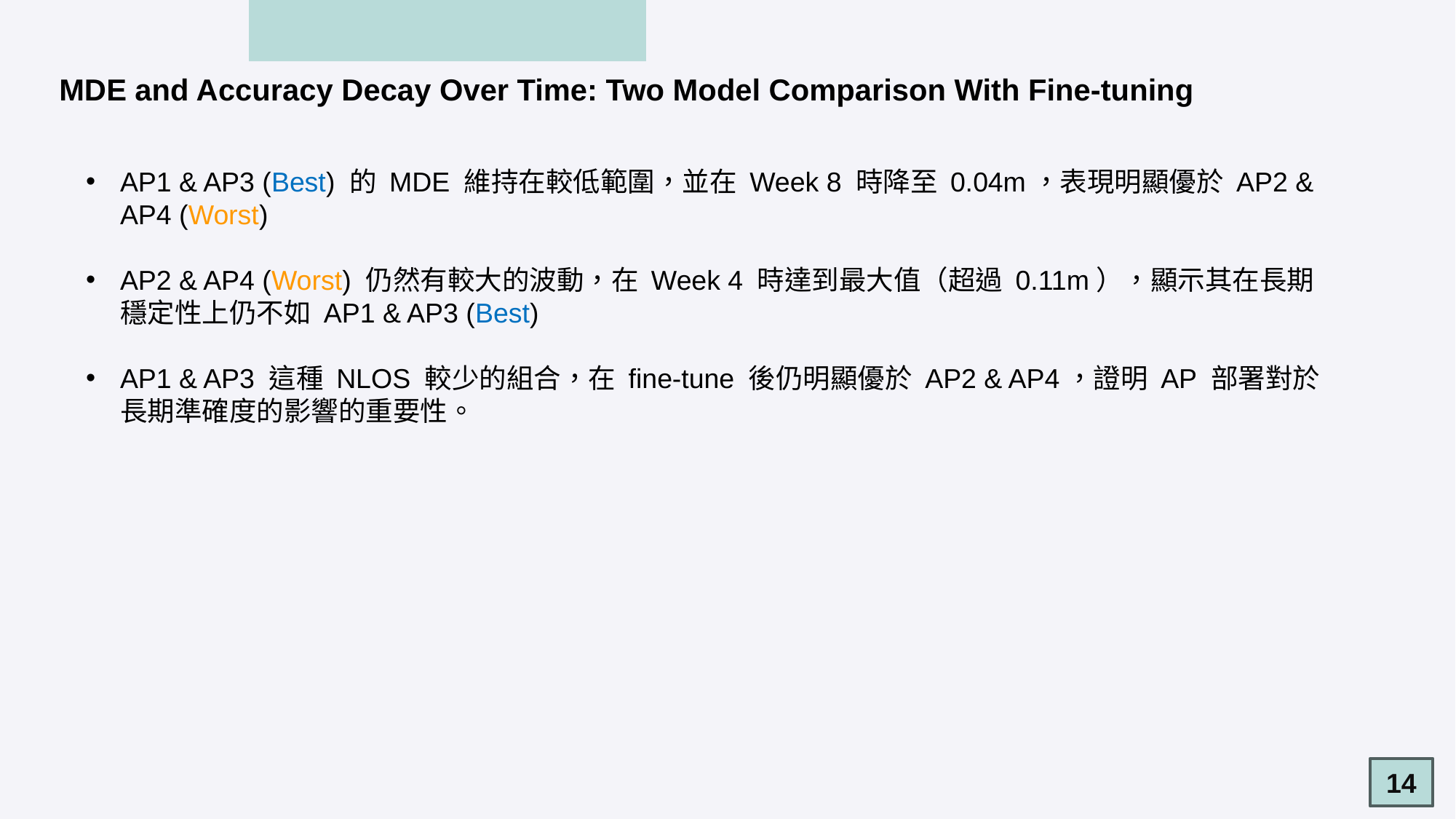

MDE and Accuracy Decay Over Time: Two Model Comparison With Fine-tuning
AP1 & AP3 (Best) 的 MDE 維持在較低範圍，並在 Week 8 時降至 0.04m，表現明顯優於 AP2 & AP4 (Worst)

AP2 & AP4 (Worst) 仍然有較大的波動，在 Week 4 時達到最大值（超過 0.11m），顯示其在長期穩定性上仍不如 AP1 & AP3 (Best)

AP1 & AP3 這種 NLOS 較少的組合，在 fine-tune 後仍明顯優於 AP2 & AP4，證明 AP 部署對於長期準確度的影響的重要性。
14